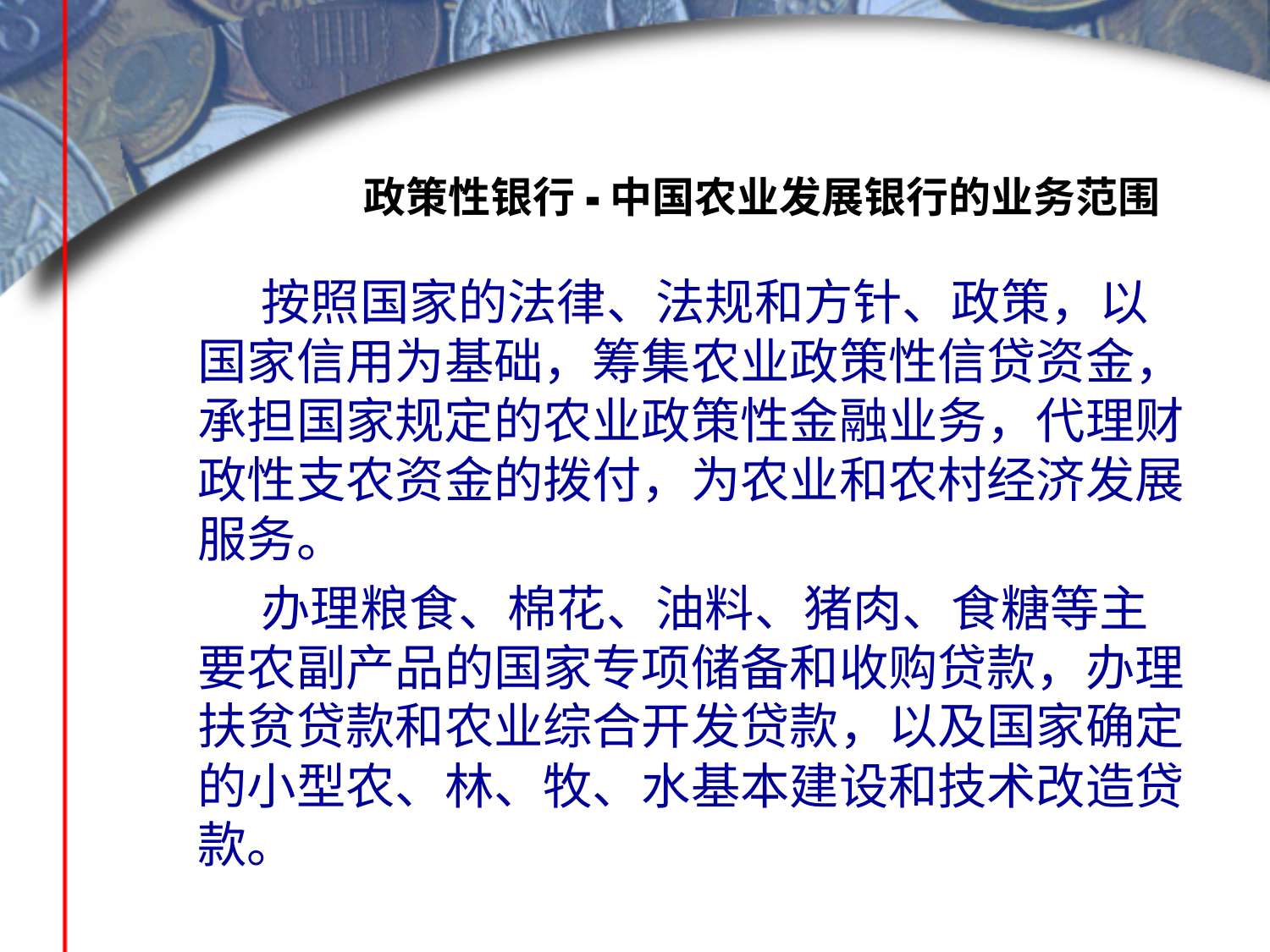

# 政策性银行-中国农业发展银行的业务范围
         按照国家的法律、法规和方针、政策，以国家信用为基础，筹集农业政策性信贷资金，承担国家规定的农业政策性金融业务，代理财政性支农资金的拨付，为农业和农村经济发展服务。
         办理粮食、棉花、油料、猪肉、食糖等主要农副产品的国家专项储备和收购贷款，办理扶贫贷款和农业综合开发贷款，以及国家确定的小型农、林、牧、水基本建设和技术改造贷款。